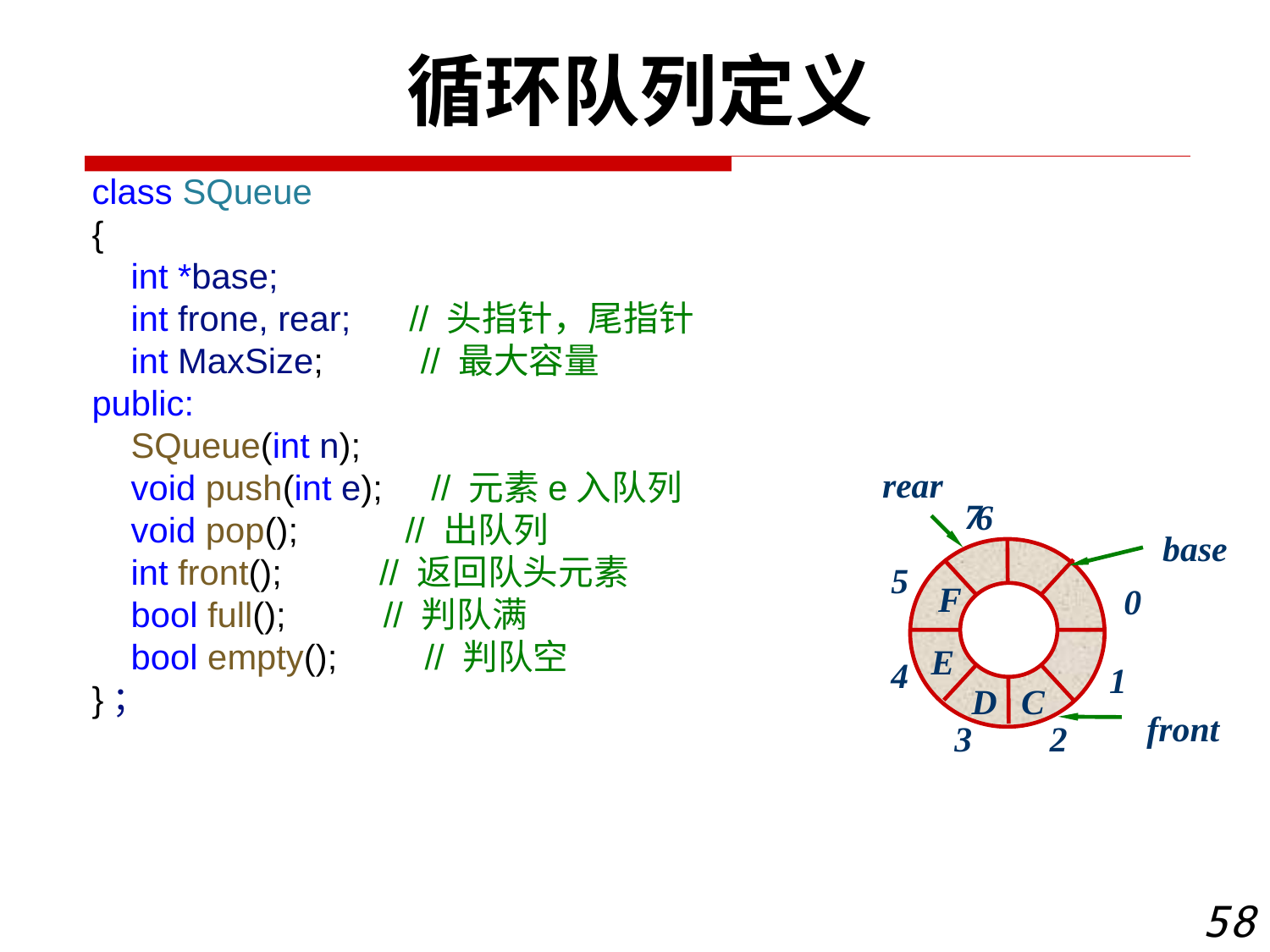

循环队列定义
class SQueue
{
    int *base;
    int frone, rear;      // 头指针，尾指针
    int MaxSize;          // 最大容量
public:
    SQueue(int n);
    void push(int e);     // 元素e入队列
    void pop();           // 出队列
    int front();          // 返回队头元素
    bool full();          // 判队满
    bool empty();         // 判队空
}；
rear
6

  base
C

F

E
D
C

5
0
4
1
front
3
2

7
58